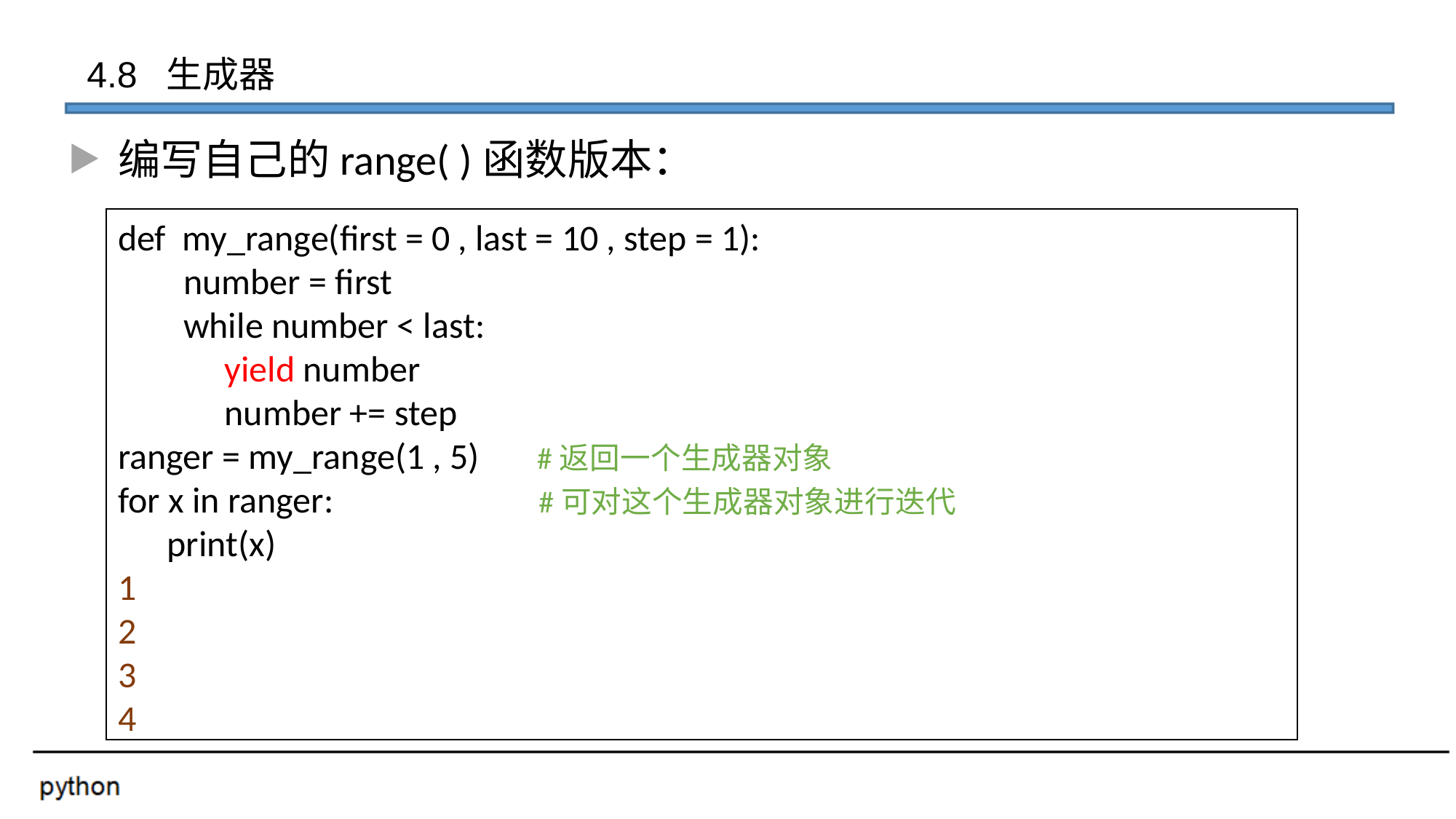

4.8  生成器
编写自己的range( )函数版本：

def  my_range(first = 0 , last = 10 , step = 1):
        number = first
        while number < last:
             yield number
             number += step
ranger = my_range(1 , 5)       #返回一个生成器对象
for x in ranger:                         #可对这个生成器对象进行迭代
      print(x)
1
2
3
4
51